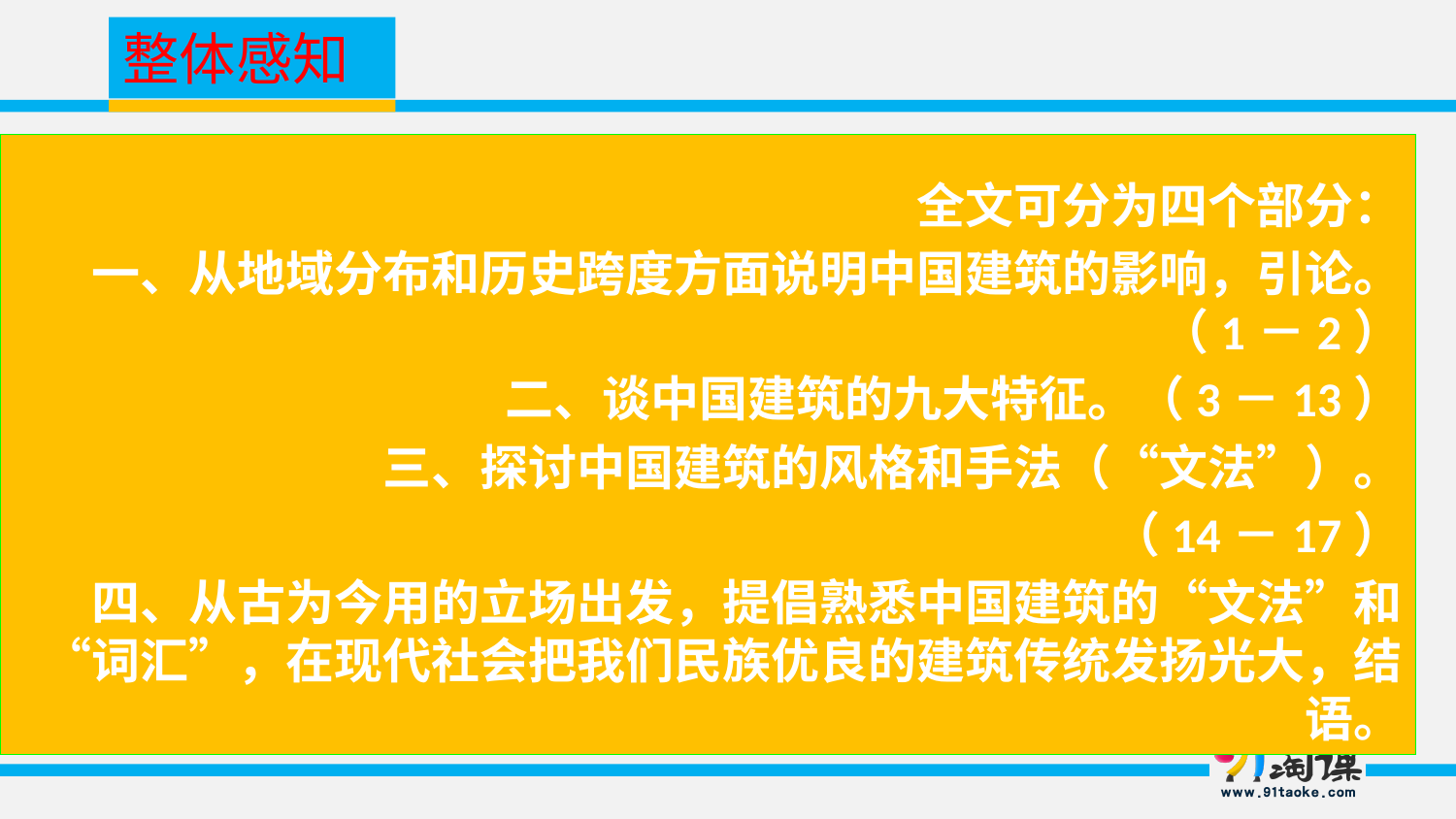

整体感知
    全文可分为四个部分：
一、从地域分布和历史跨度方面说明中国建筑的影响，引论。（1－2）
二、谈中国建筑的九大特征。（3－13）
三、探讨中国建筑的风格和手法（“文法”）。
     （14－17）
四、从古为今用的立场出发，提倡熟悉中国建筑的“文法”和“词汇”，在现代社会把我们民族优良的建筑传统发扬光大，结语。